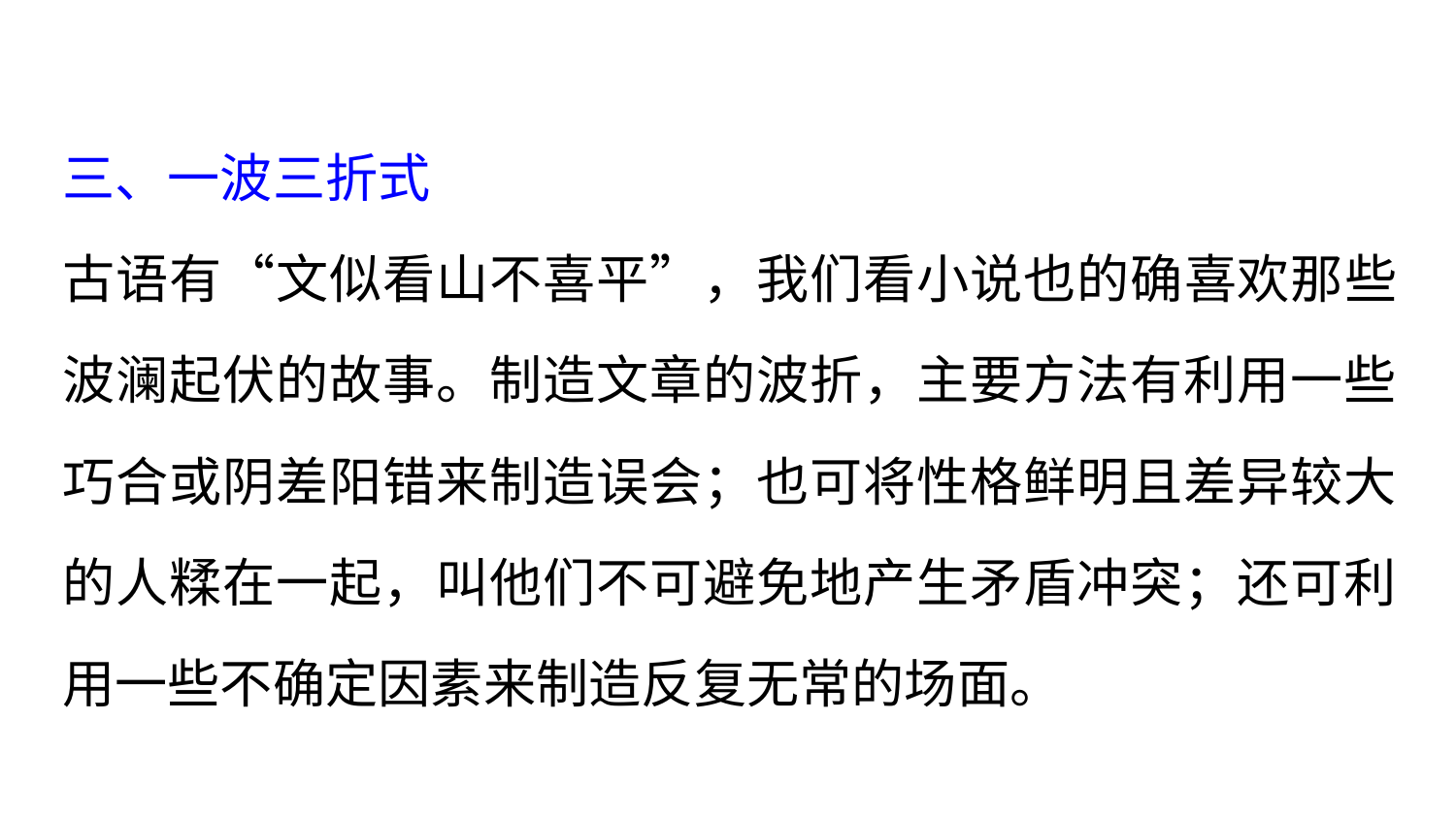

三、一波三折式
古语有“文似看山不喜平”，我们看小说也的确喜欢那些波澜起伏的故事。制造文章的波折，主要方法有利用一些巧合或阴差阳错来制造误会；也可将性格鲜明且差异较大的人糅在一起，叫他们不可避免地产生矛盾冲突；还可利用一些不确定因素来制造反复无常的场面。